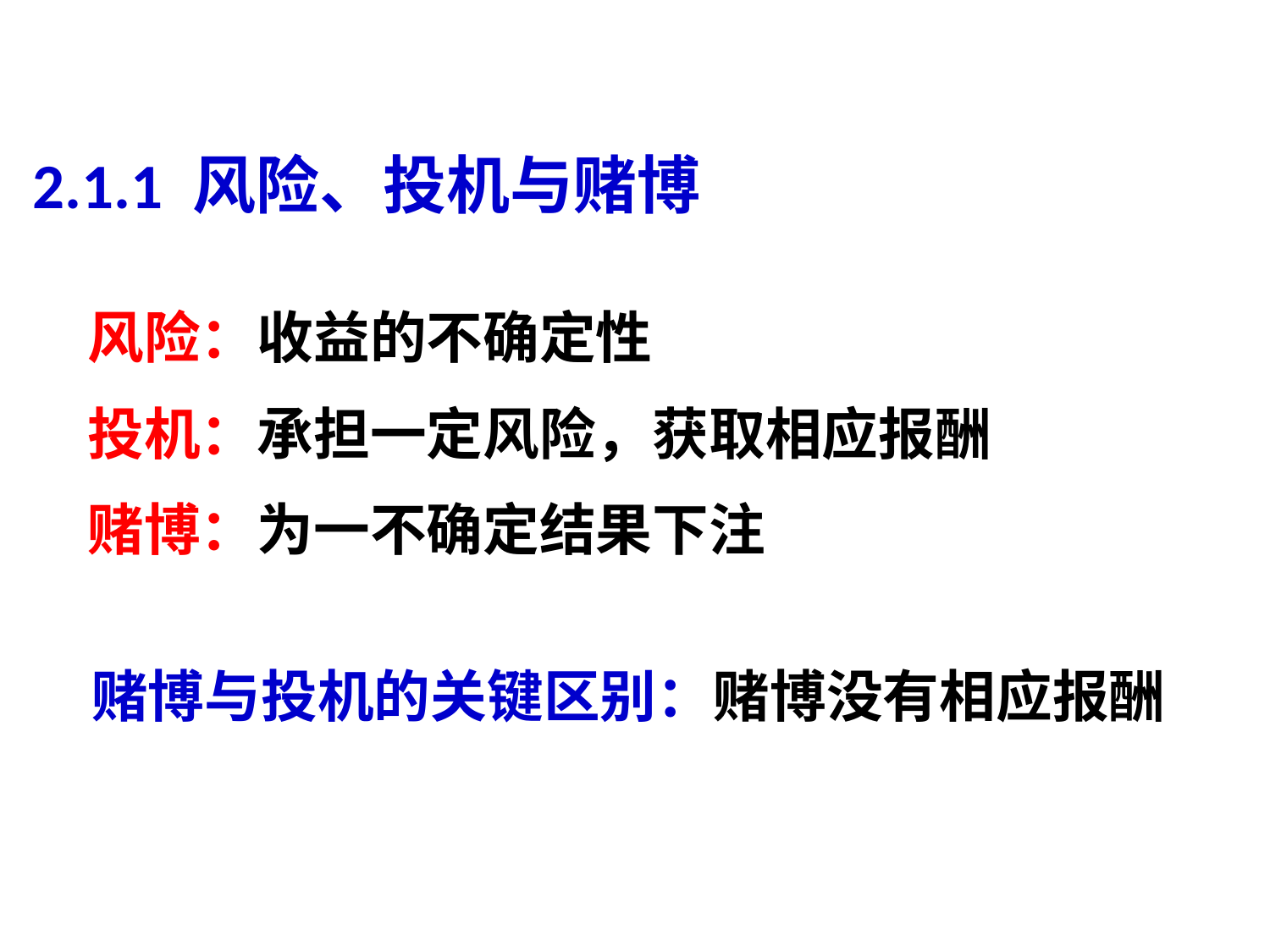

2.1.1 风险、投机与赌博
风险：收益的不确定性
投机：承担一定风险，获取相应报酬
赌博：为一不确定结果下注

赌博与投机的关键区别：赌博没有相应报酬
4